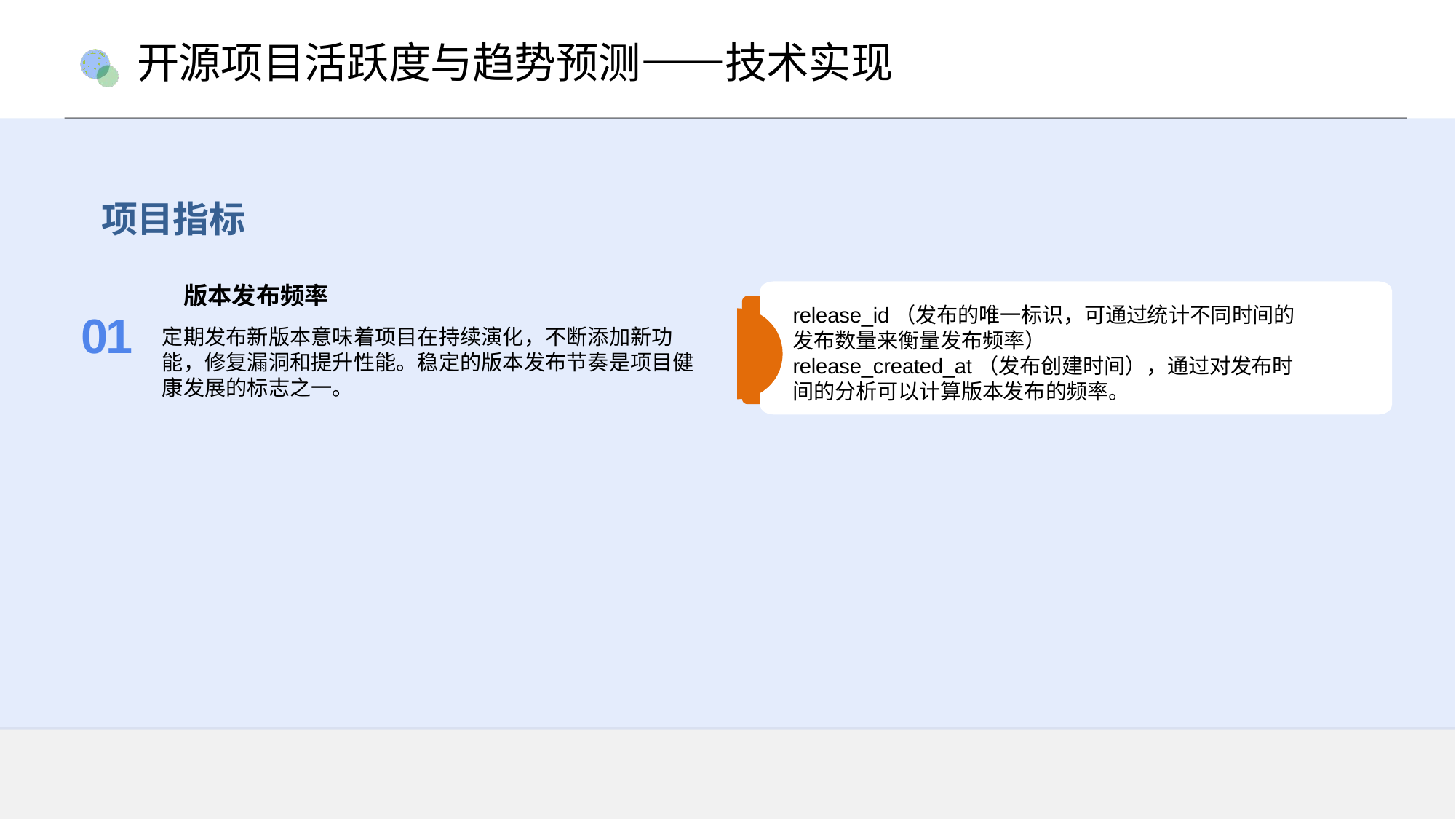

# 开源项目活跃度与趋势预测——技术实现

项目指标
版本发布频率

release_id（发布的唯一标识，可通过统计不同时间的发布数量来衡量发布频率）
release_created_at（发布创建时间），通过对发布时间的分析可以计算版本发布的频率。
01
定期发布新版本意味着项目在持续演化，不断添加新功能，修复漏洞和提升性能。稳定的版本发布节奏是项目健康发展的标志之一。
11